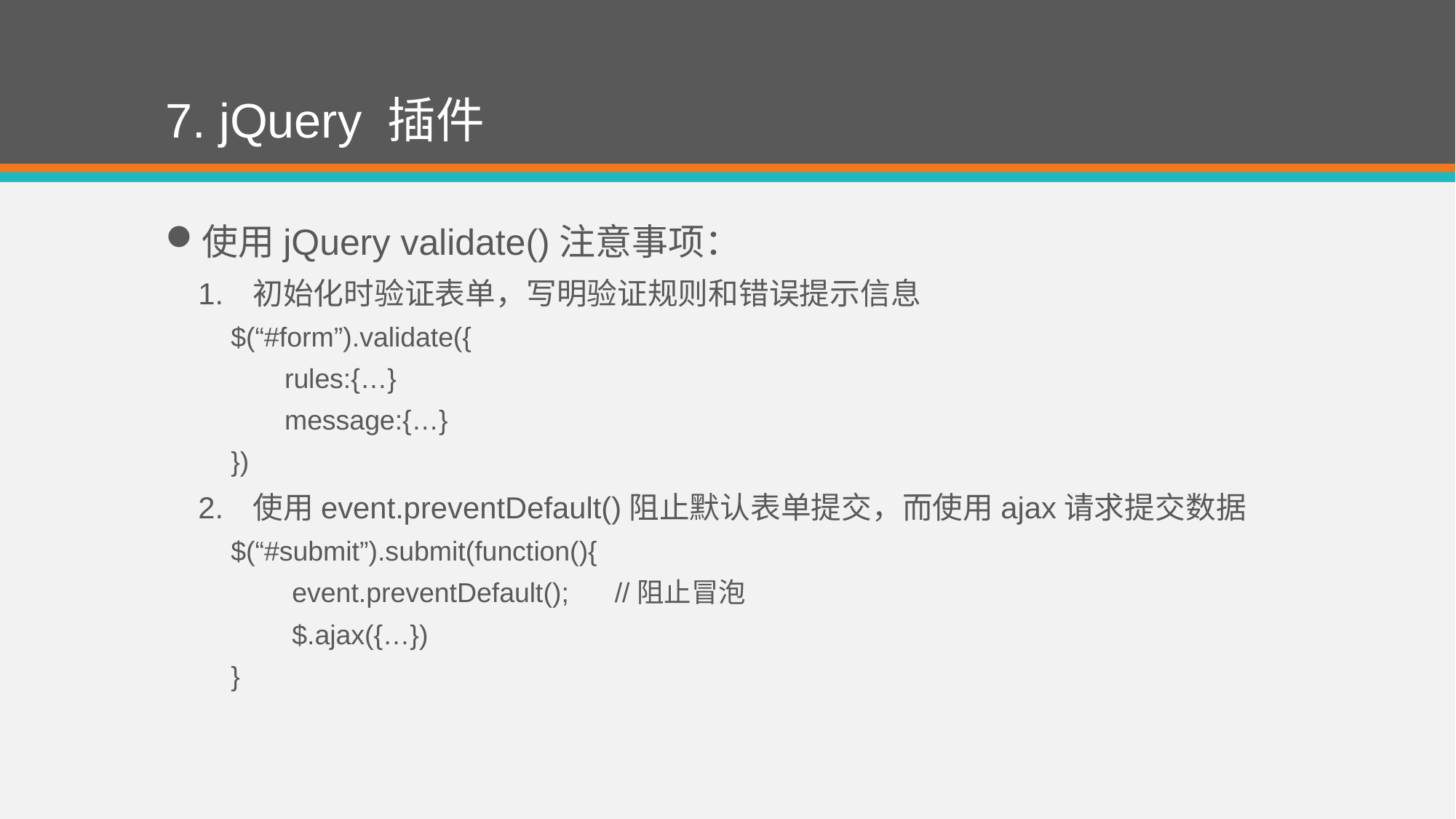

# 7. jQuery 插件
使用jQuery validate()注意事项：
初始化时验证表单，写明验证规则和错误提示信息
$(“#form”).validate({
       rules:{…}
       message:{…}
})
使用event.preventDefault()阻止默认表单提交，而使用ajax请求提交数据
$(“#submit”).submit(function(){
        event.preventDefault();      //阻止冒泡
        $.ajax({…})
}